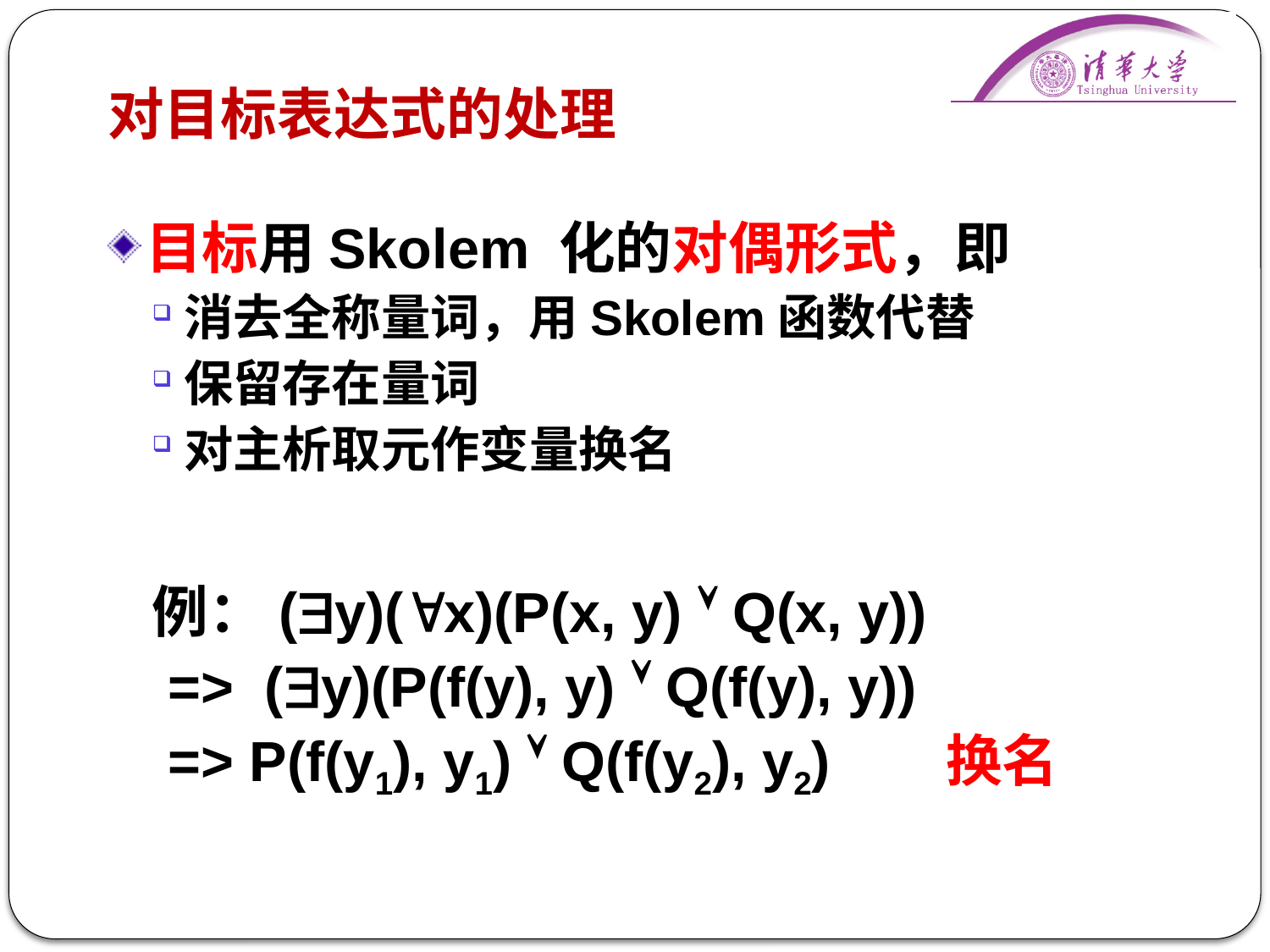

# 对目标表达式的处理
目标用Skolem 化的对偶形式，即
消去全称量词，用Skolem函数代替
保留存在量词
对主析取元作变量换名

例：(∃y)(∀x)(P(x, y) ∨ Q(x, y))
 =>  (∃y)(P(f(y), y) ∨ Q(f(y), y))
 => P(f(y1), y1) ∨ Q(f(y2), y2)     	换名
32